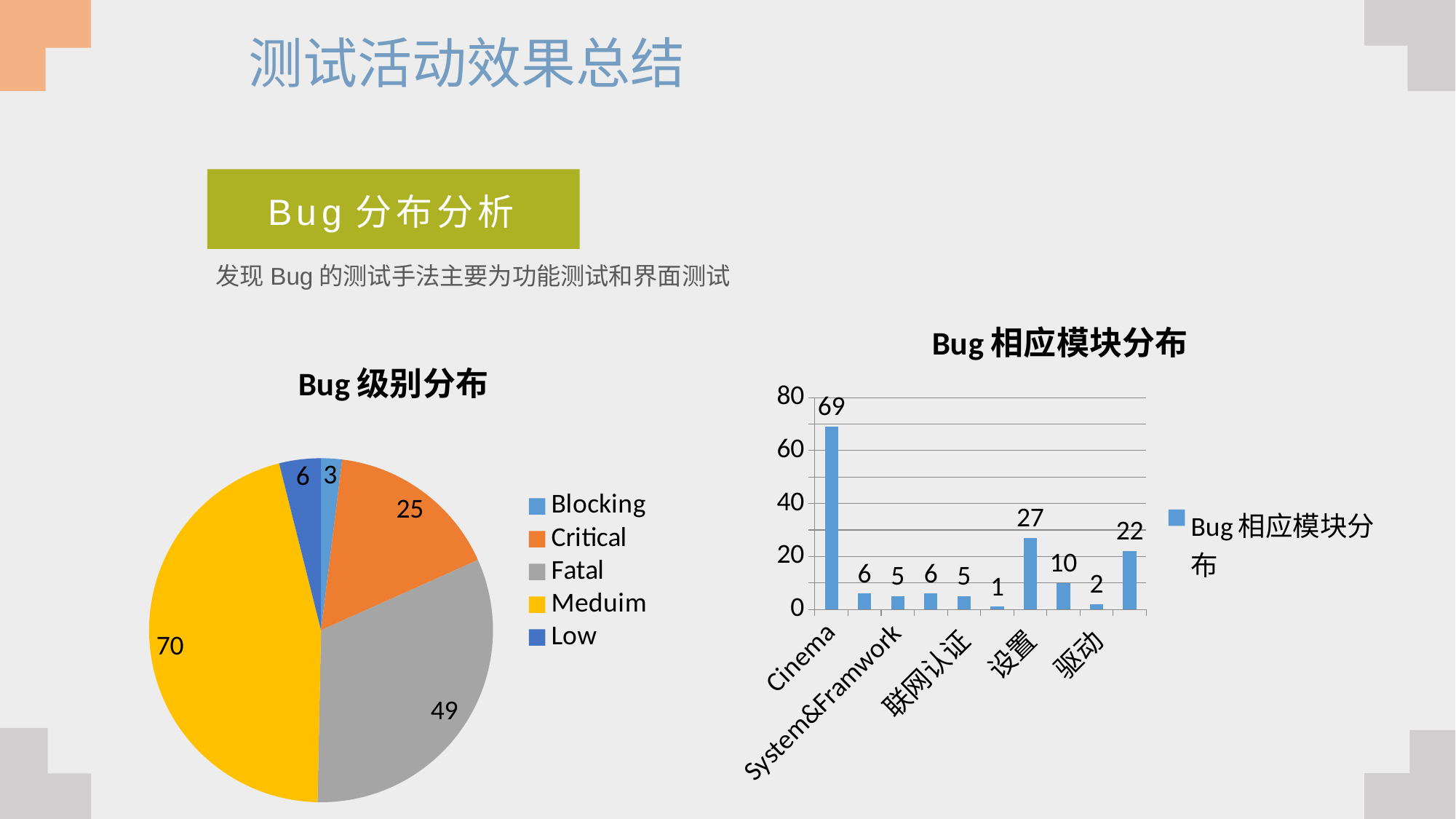

测试活动效果总结

Bug分布分析
发现Bug的测试手法主要为功能测试和界面测试

### Chart:

| Category | Bug相应模块分布 |
|---|---|
| Cinema | 69.0 |
| Launcher | 6.0 |
| System&Framwork | 5.0 |
| 直播 | 6.0 |
| 联网认证 | 5.0 |
| 剧院模式 | 1.0 |
| 设置 | 27.0 |
| 手柄 | 10.0 |
| 驱动 | 2.0 |
| 游戏商城 | 22.0 |

### Chart:

| Category | Bug级别分布 |
|---|---|
| Blocking | 3.0 |
| Critical | 25.0 |
| Fatal | 49.0 |
| Meduim | 70.0 |
| Low | 6.0 |